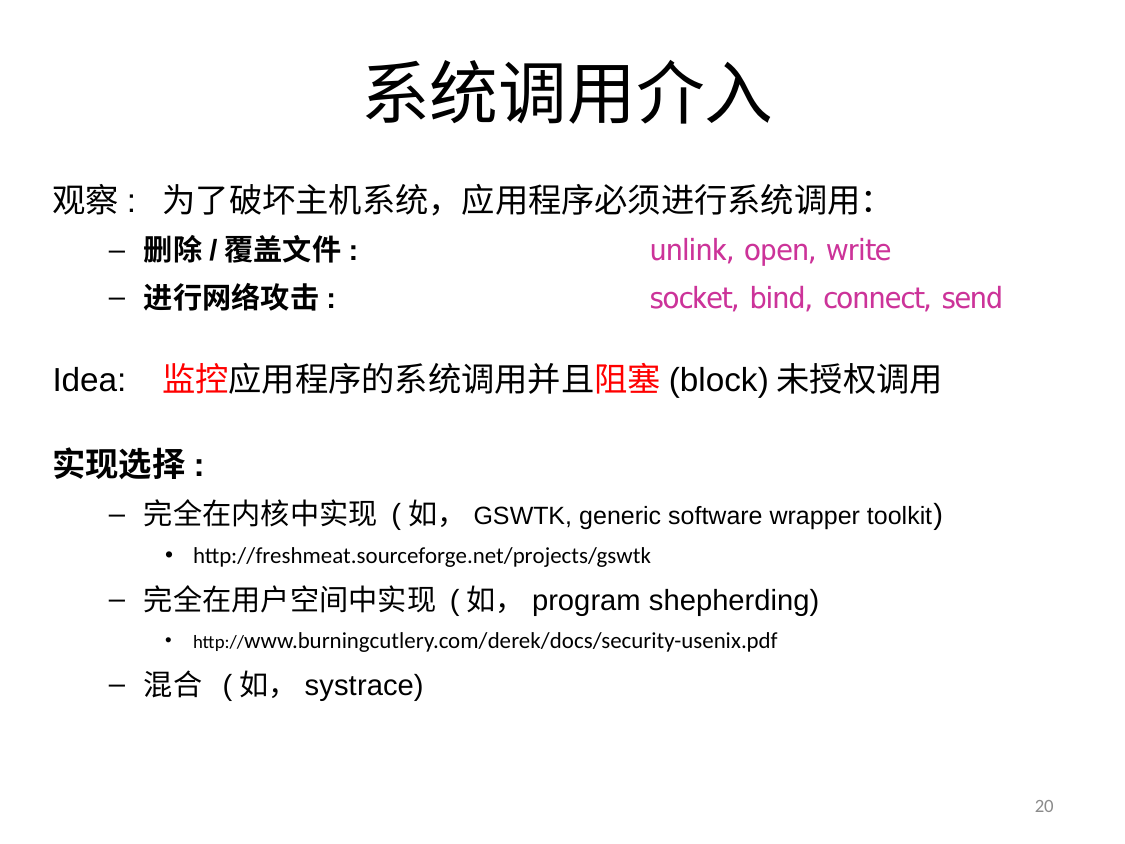

# 系统调用介入
观察:  为了破坏主机系统，应用程序必须进行系统调用：
删除/覆盖文件: 	unlink, open, write
进行网络攻击:	socket, bind, connect, send
Idea:   监控应用程序的系统调用并且阻塞(block)未授权调用
实现选择:
完全在内核中实现 (如，GSWTK, generic software wrapper toolkit)
http://freshmeat.sourceforge.net/projects/gswtk
完全在用户空间中实现 (如，program shepherding)
http://www.burningcutlery.com/derek/docs/security-usenix.pdf
混合  (如，systrace)
20